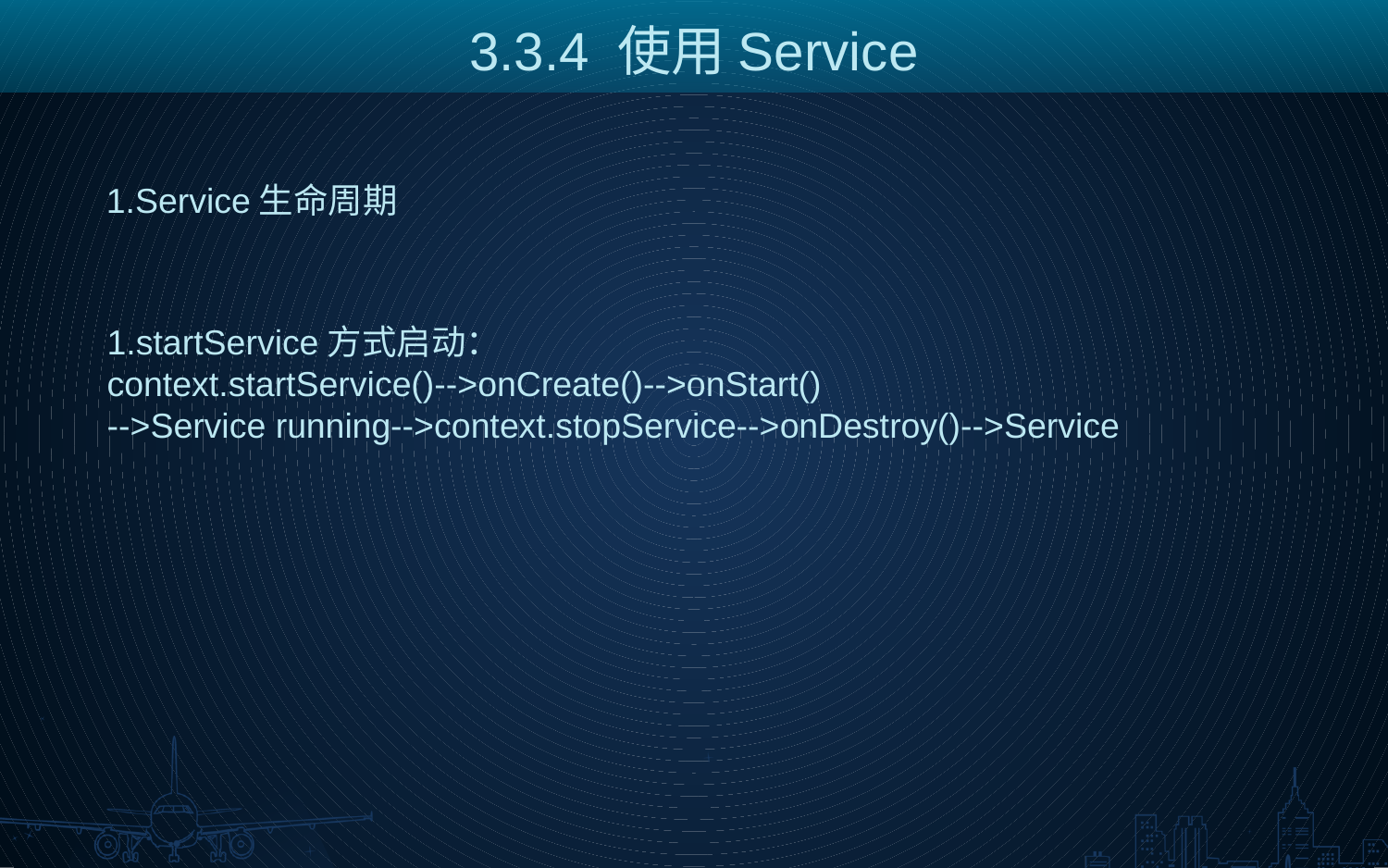

3.3.4 使用Service
1.Service生命周期
1.startService方式启动：
context.startService()-->onCreate()-->onStart()
-->Service running-->context.stopService-->onDestroy()-->Service